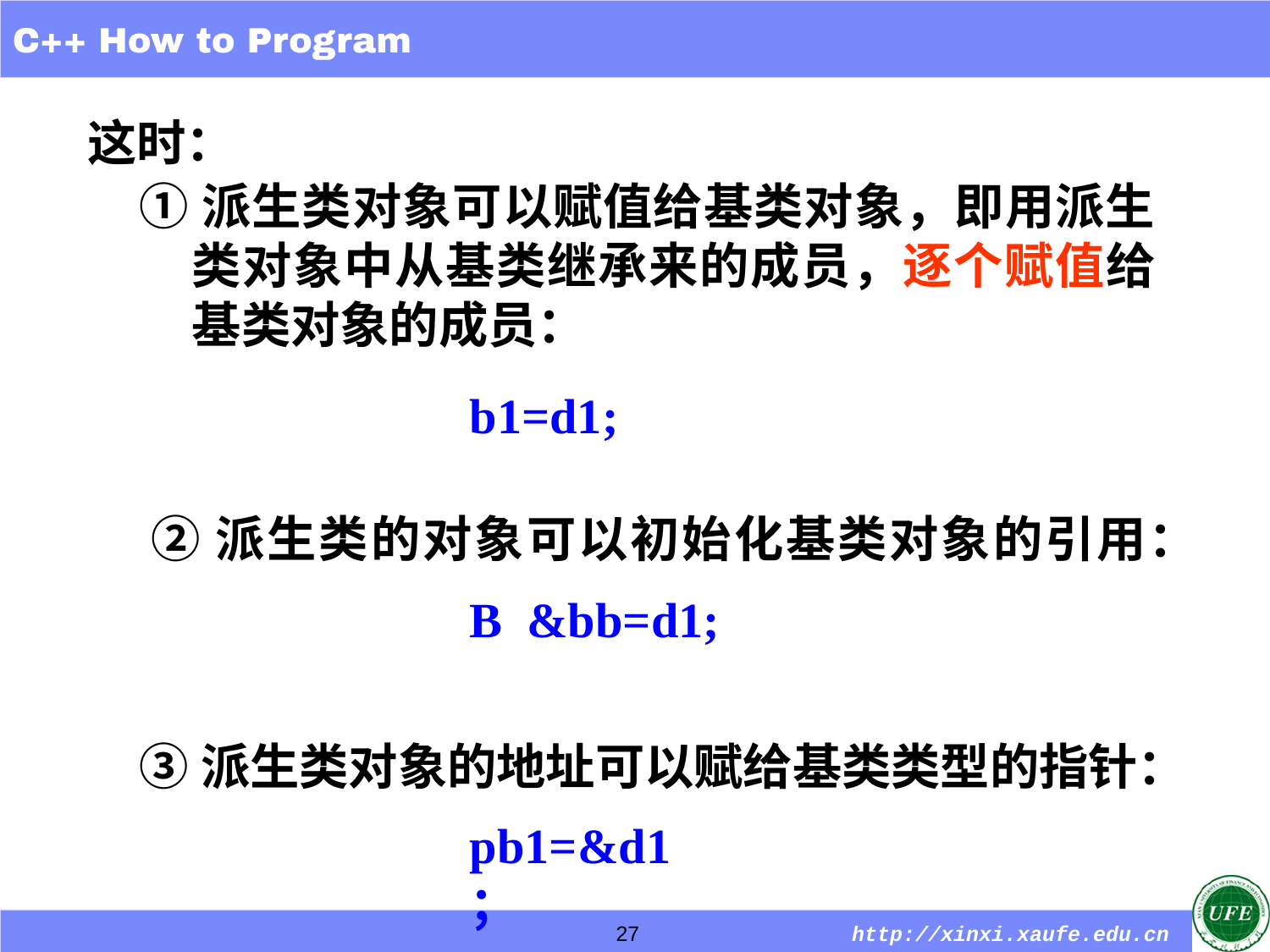

这时：
①派生类对象可以赋值给基类对象，即用派生类对象中从基类继承来的成员，逐个赋值给基类对象的成员：
b1=d1;
②派生类的对象可以初始化基类对象的引用：
B  &bb=d1;
③派生类对象的地址可以赋给基类类型的指针：
pb1=&d1；
27